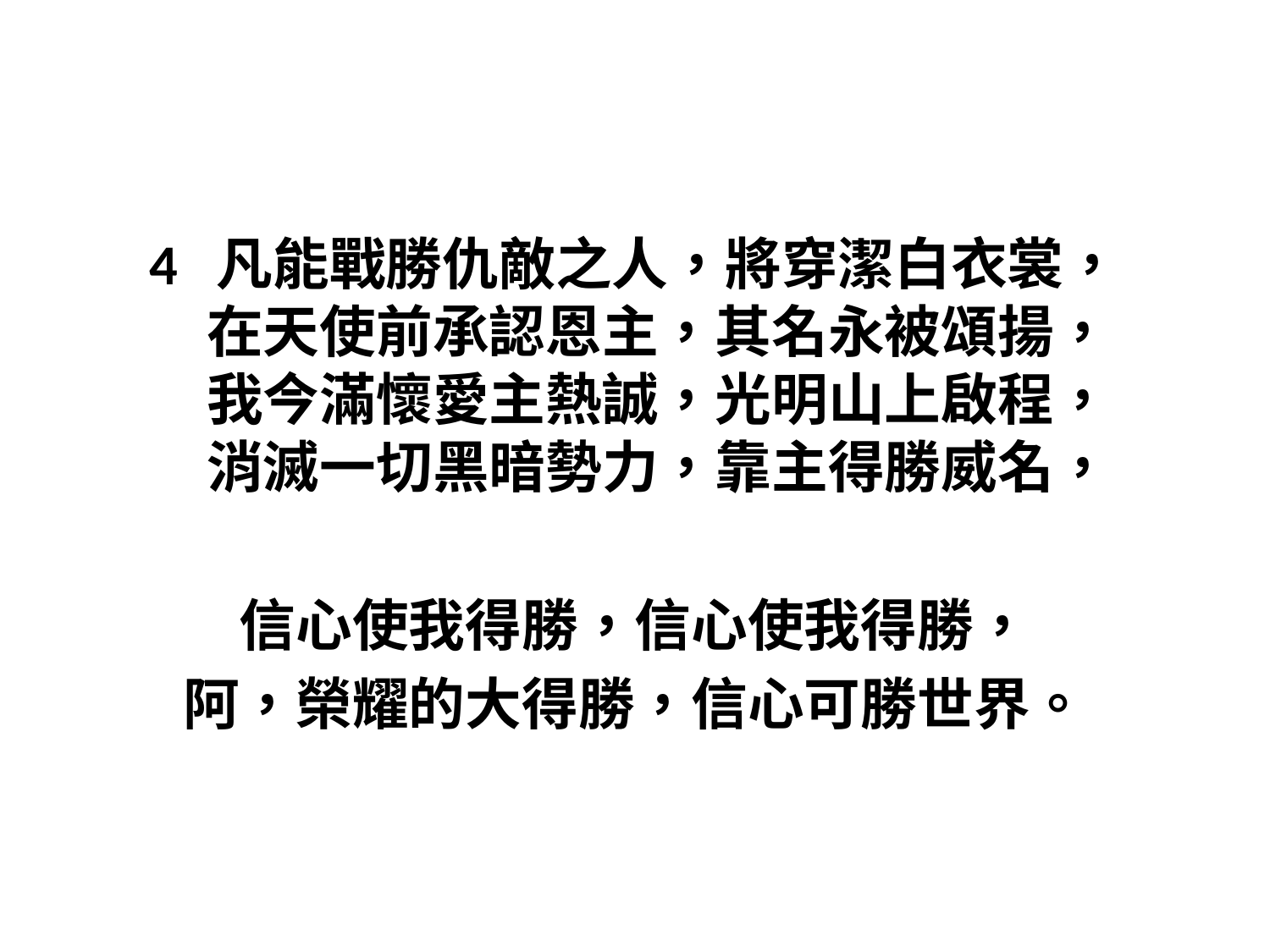

#
4  凡能戰勝仇敵之人，將穿潔白衣裳，
在天使前承認恩主，其名永被頌揚，
我今滿懷愛主熱誠，光明山上啟程，
消滅一切黑暗勢力，靠主得勝威名，

信心使我得勝，信心使我得勝，
阿，榮耀的大得勝，信心可勝世界。